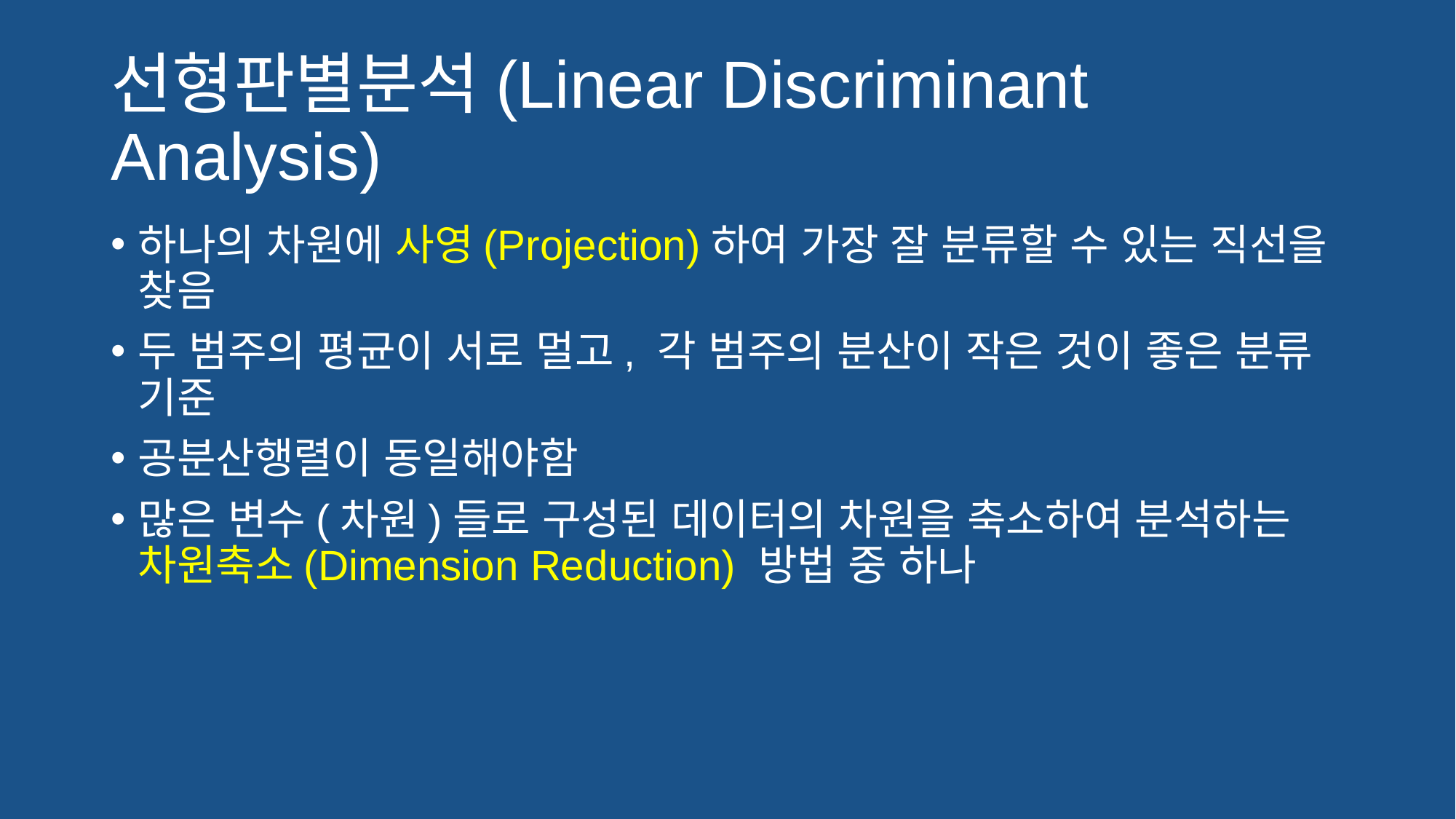

# 선형판별분석(Linear Discriminant Analysis)
하나의 차원에 사영(Projection)하여 가장 잘 분류할 수 있는 직선을 찾음
두 범주의 평균이 서로 멀고, 각 범주의 분산이 작은 것이 좋은 분류 기준
공분산행렬이 동일해야함
많은 변수(차원)들로 구성된 데이터의 차원을 축소하여 분석하는 차원축소(Dimension Reduction) 방법 중 하나